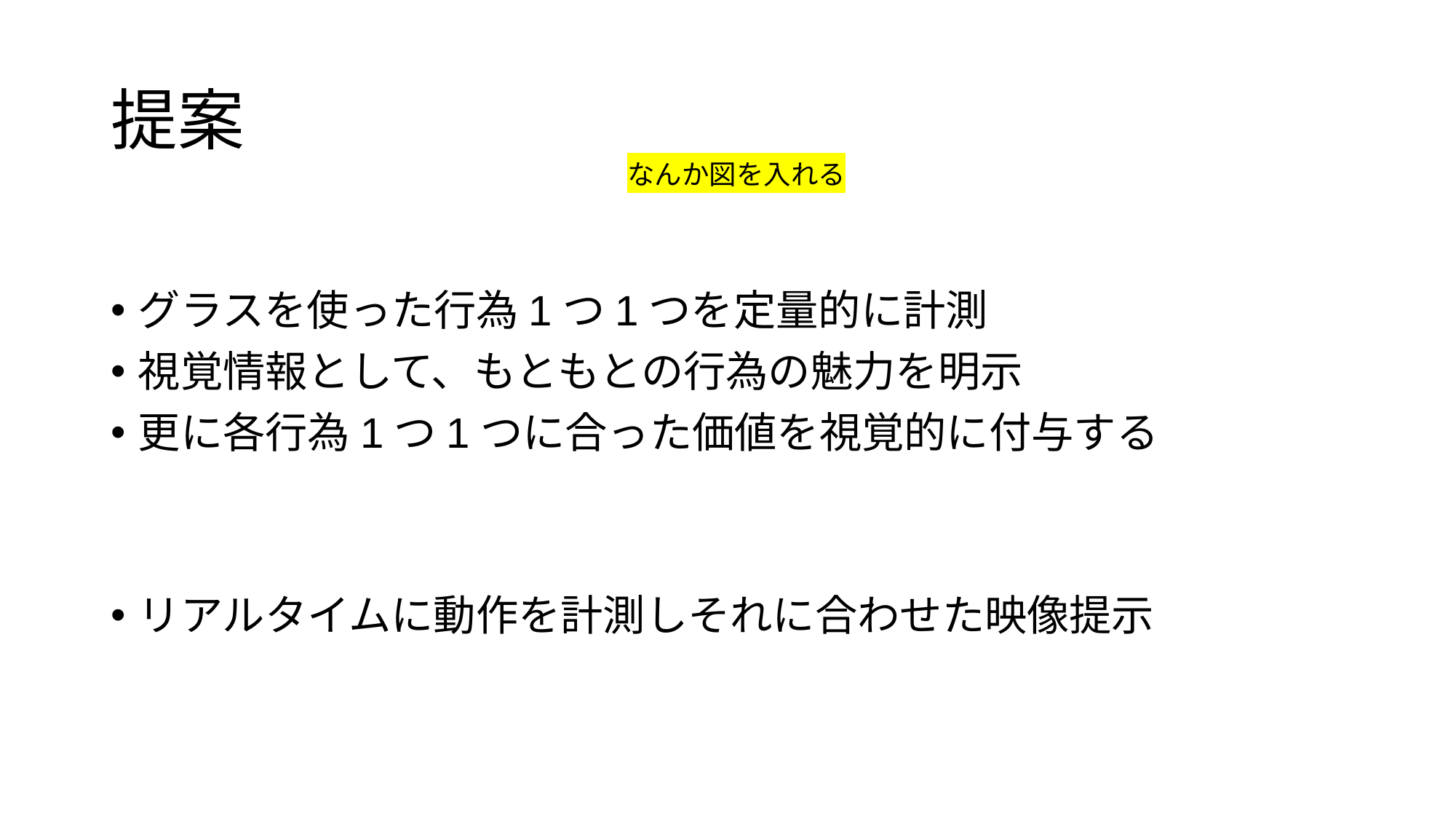

# 提案
なんか図を入れる

グラスを使った行為1つ1つを定量的に計測
視覚情報として、もともとの行為の魅力を明示
更に各行為1つ1つに合った価値を視覚的に付与する

リアルタイムに動作を計測しそれに合わせた映像提示